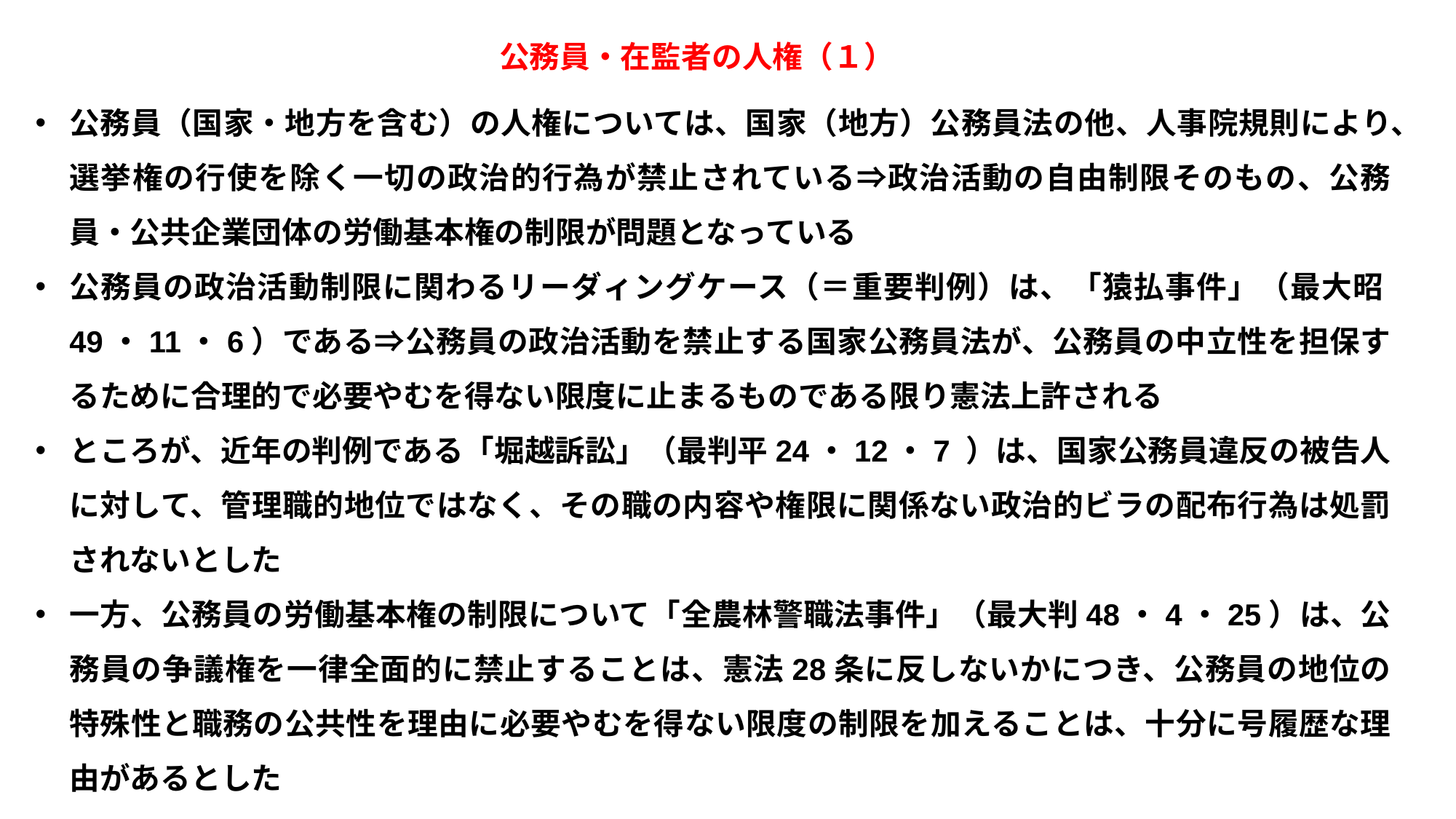

公務員・在監者の人権（１）
公務員（国家・地方を含む）の人権については、国家（地方）公務員法の他、人事院規則により、選挙権の行使を除く一切の政治的行為が禁止されている⇒政治活動の自由制限そのもの、公務員・公共企業団体の労働基本権の制限が問題となっている
公務員の政治活動制限に関わるリーダィングケース（＝重要判例）は、「猿払事件」（最大昭49・11・6）である⇒公務員の政治活動を禁止する国家公務員法が、公務員の中立性を担保するために合理的で必要やむを得ない限度に止まるものである限り憲法上許される
ところが、近年の判例である「堀越訴訟」（最判平24・12・7 ）は、国家公務員違反の被告人に対して、管理職的地位ではなく、その職の内容や権限に関係ない政治的ビラの配布行為は処罰されないとした
一方、公務員の労働基本権の制限について「全農林警職法事件」（最大判48・4・25）は、公務員の争議権を一律全面的に禁止することは、憲法28条に反しないかにつき、公務員の地位の特殊性と職務の公共性を理由に必要やむを得ない限度の制限を加えることは、十分に号履歴な理由があるとした